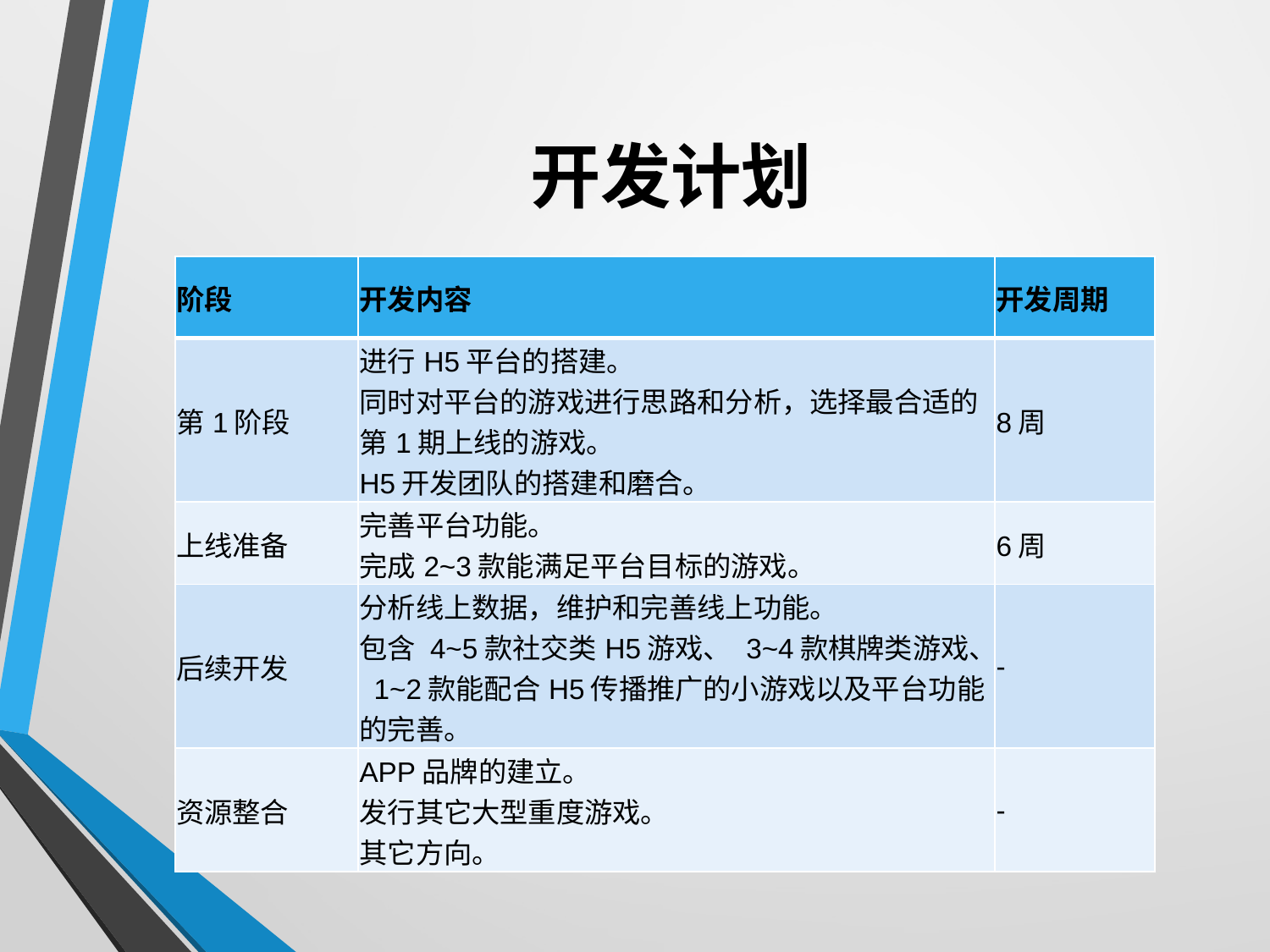

# 开发计划
| 阶段 | 开发内容 | 开发周期 |
| --- | --- | --- |
| 第1阶段 | 进行H5平台的搭建。 同时对平台的游戏进行思路和分析，选择最合适的第1期上线的游戏。 H5开发团队的搭建和磨合。 | 8周 |
| 上线准备 | 完善平台功能。 完成2~3款能满足平台目标的游戏。 | 6周 |
| 后续开发 | 分析线上数据，维护和完善线上功能。 包含 4~5款社交类H5游戏、 3~4款棋牌类游戏、 1~2款能配合H5传播推广的小游戏以及平台功能的完善。 | - |
| 资源整合 | APP品牌的建立。 发行其它大型重度游戏。 其它方向。 | - |